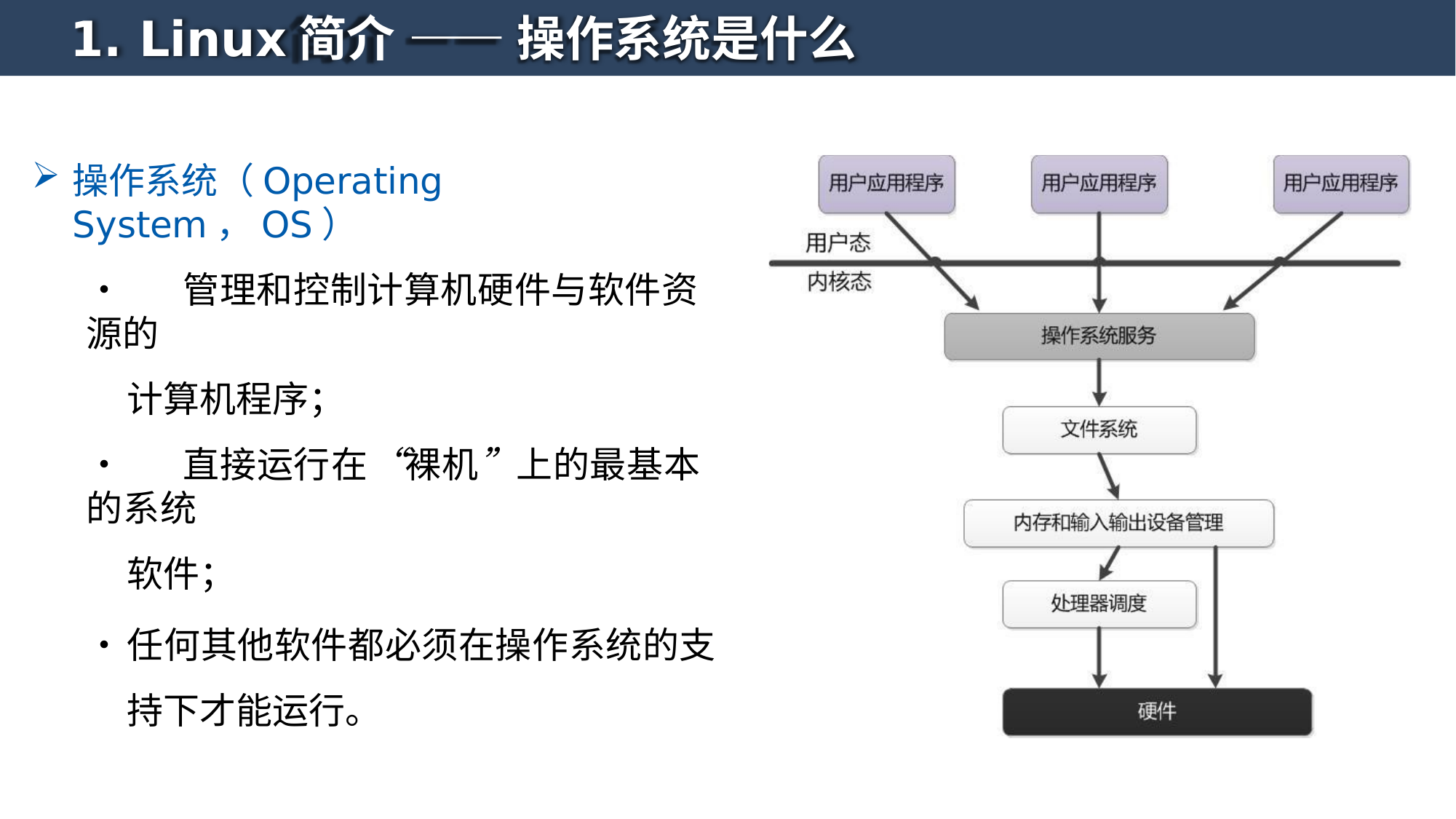

# 1. Linux简介 —— 操作系统是什么

操作系统（Operating System，OS）
•	管理和控制计算机硬件与软件资源的
计算机程序；
•	直接运行在“裸机”上的最基本的系统
软件；
•	任何其他软件都必须在操作系统的支 持下才能运行。